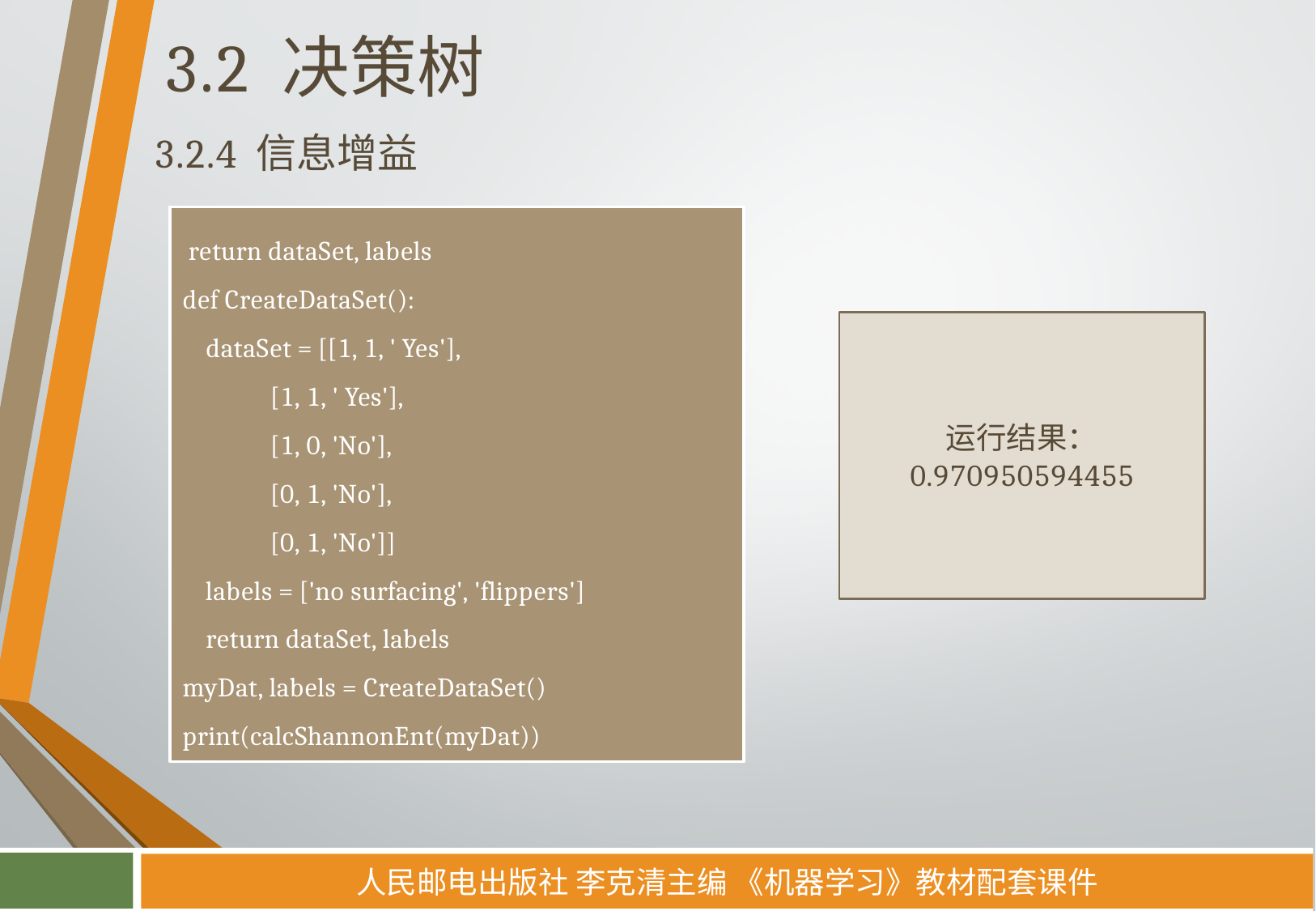

# 3.2 决策树
3.2.4 信息增益
 return dataSet, labels
def CreateDataSet():
    dataSet = [[1, 1, ' Yes'],
               [1, 1, ' Yes'],
               [1, 0, 'No'],
               [0, 1, 'No'],
               [0, 1, 'No']]
    labels = ['no surfacing', 'flippers']
    return dataSet, labels
myDat, labels = CreateDataSet()
print(calcShannonEnt(myDat))
运行结果：
0.970950594455